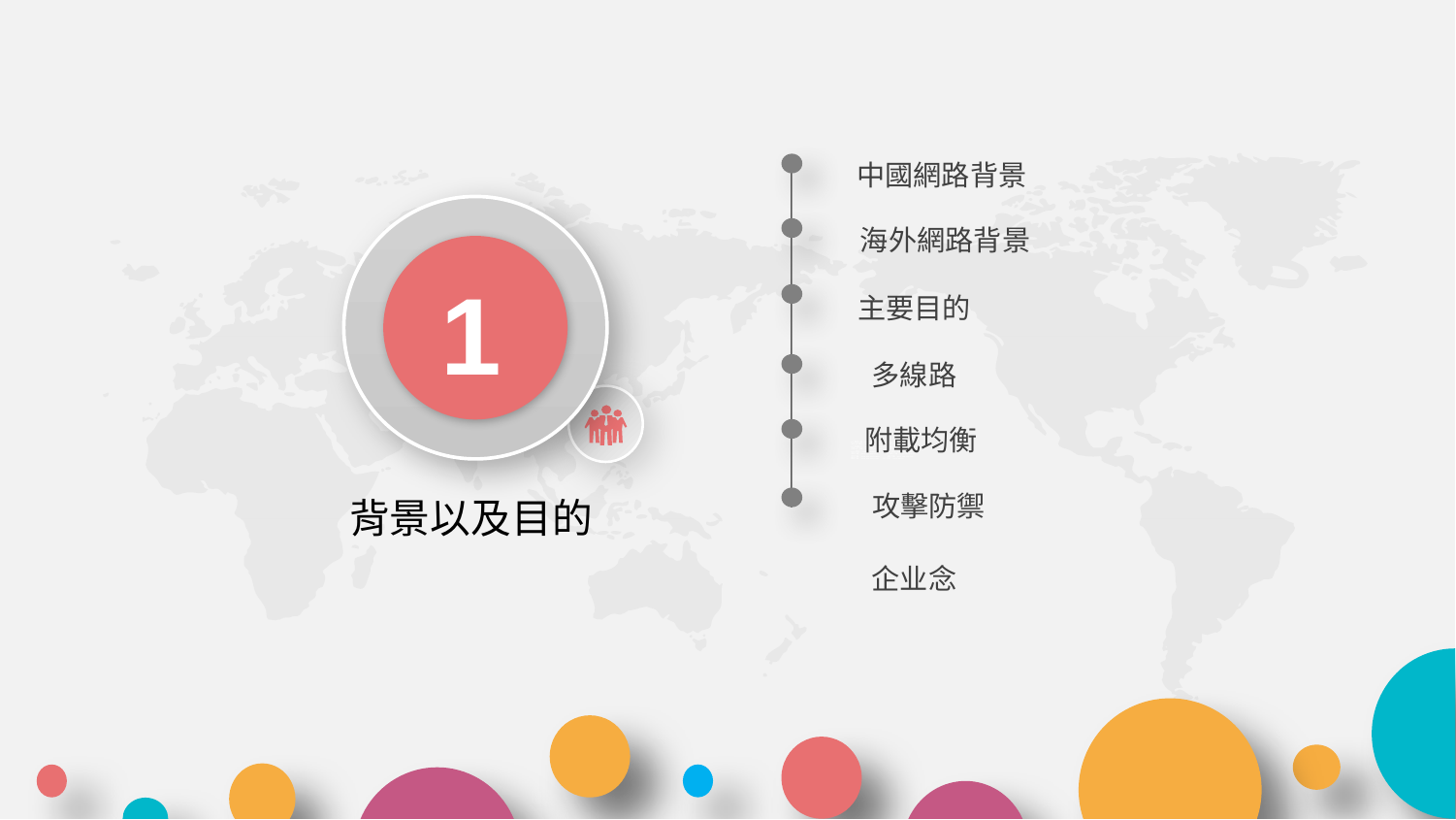

中國網路背景

海外網路背景

1

主要目的

多線路

 附載均衡

攻擊防禦
背景以及目的

企业念